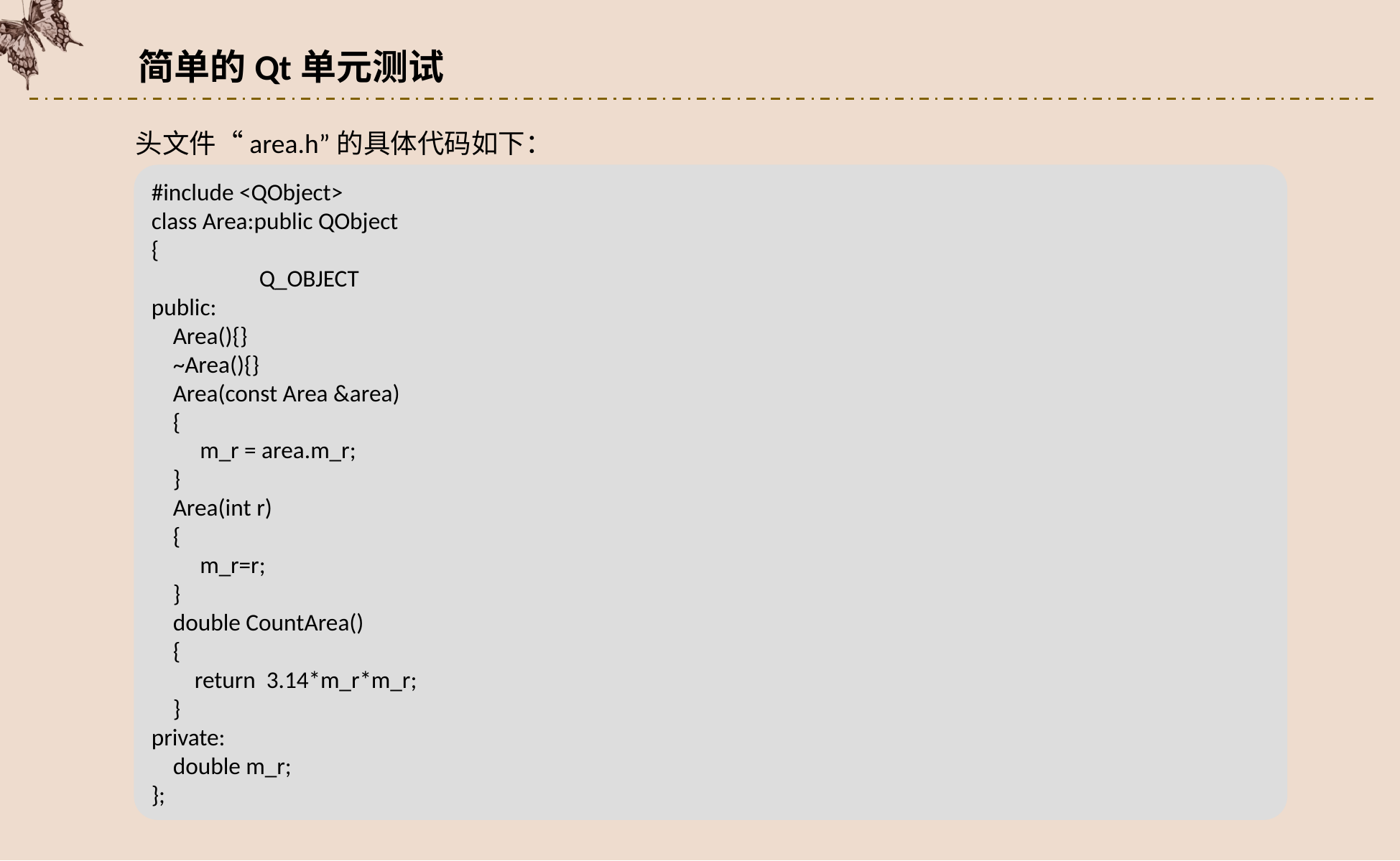

简单的Qt单元测试
头文件“area.h”的具体代码如下：
#include <QObject>
class Area:public QObject
{
    	Q_OBJECT
public:
    Area(){}
    ~Area(){}
    Area(const Area &area)
    {
         m_r = area.m_r;
    }
    Area(int r)
    {
         m_r=r;
    }
    double CountArea()
    {
        return  3.14*m_r*m_r;
    }
private:
    double m_r;
};